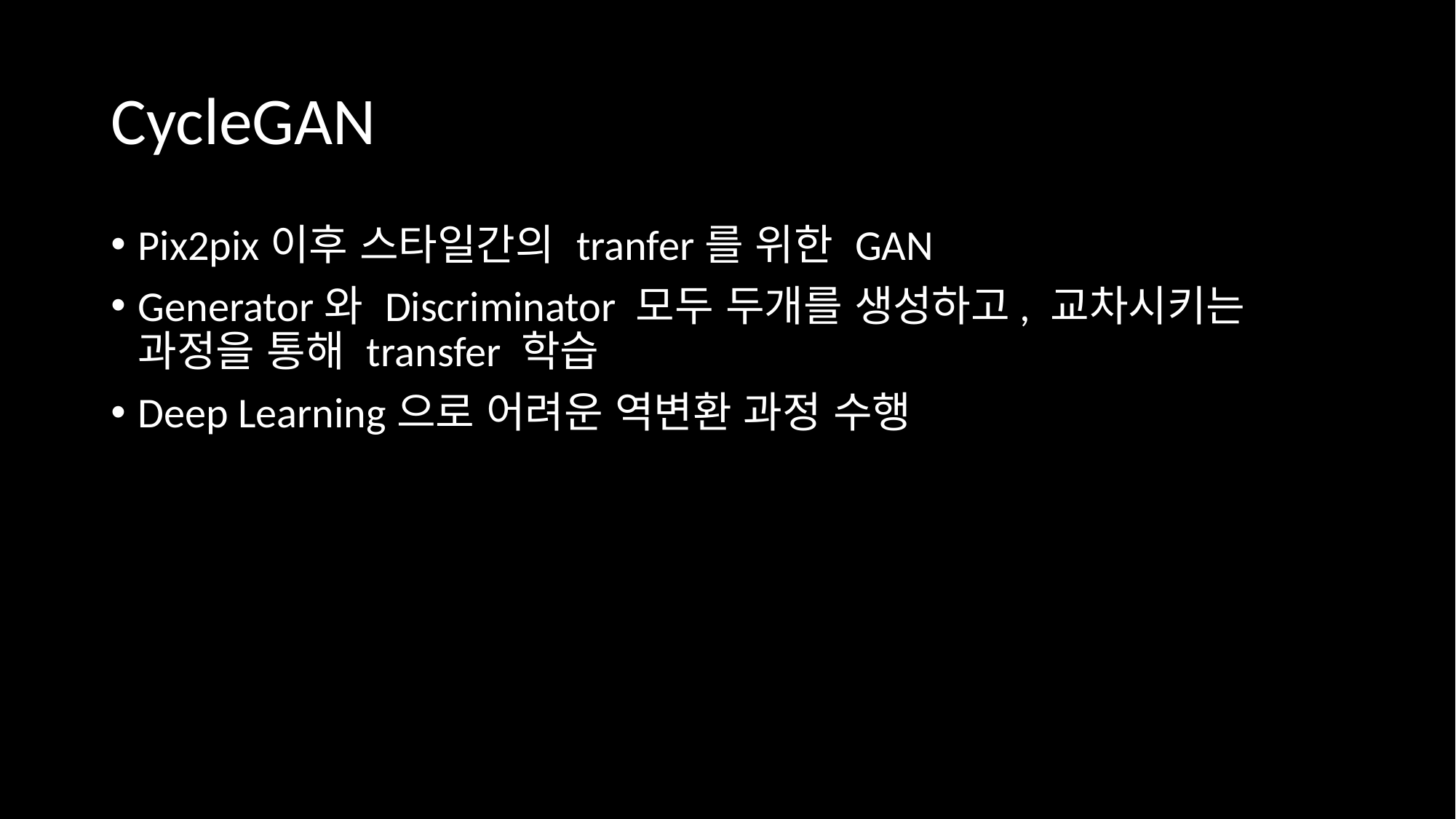

# CycleGAN
Pix2pix이후 스타일간의 tranfer를 위한 GAN
Generator와 Discriminator 모두 두개를 생성하고, 교차시키는 과정을 통해 transfer 학습
Deep Learning으로 어려운 역변환 과정 수행